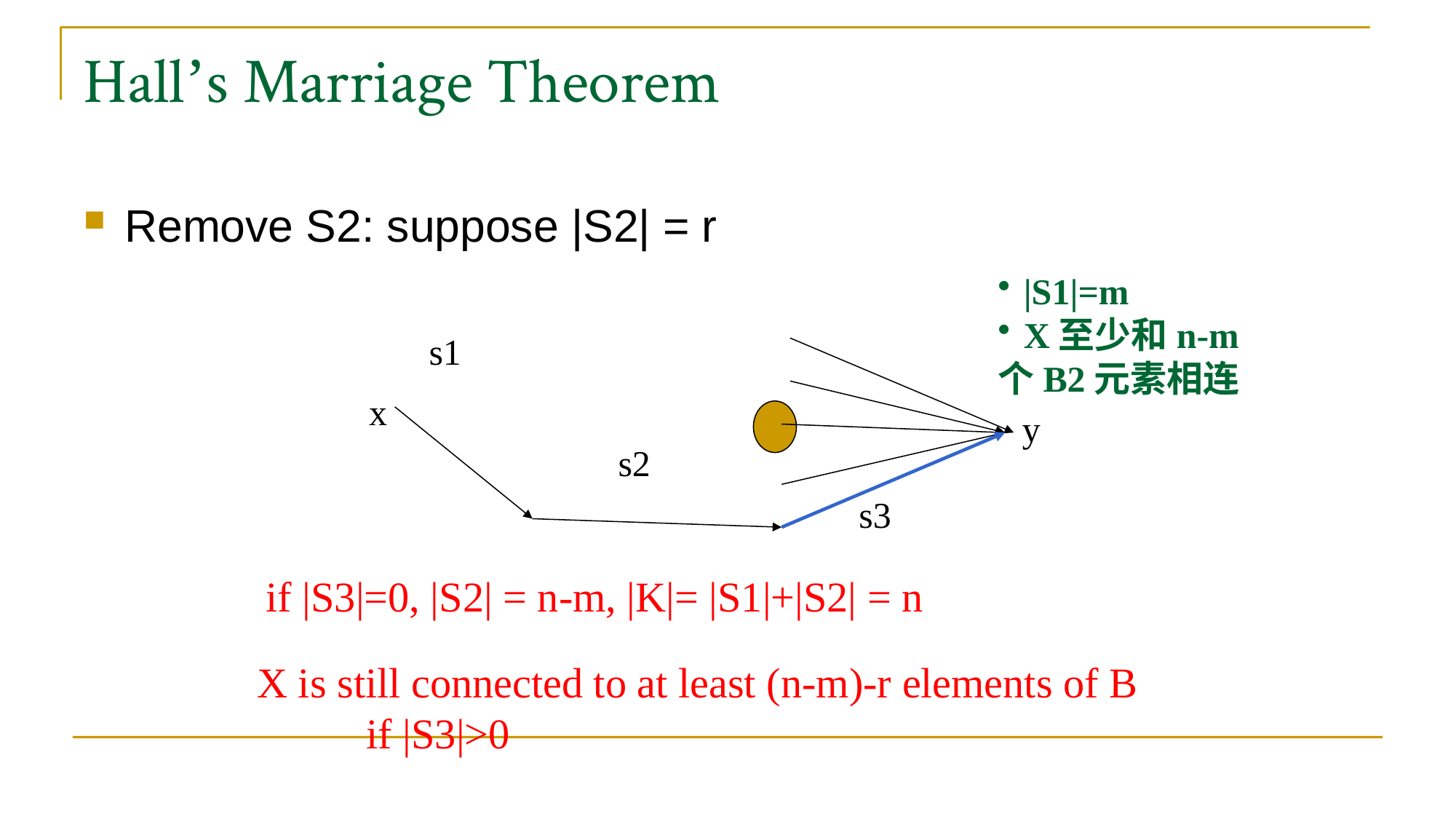

# Hall’s Marriage Theorem
Remove S2: suppose |S2| = r
|S1|=m
X至少和n-m
个B2元素相连

s1

x
y

s2
s3

if |S3|=0, |S2| = n-m, |K|= |S1|+|S2| = n
X is still connected to at least (n-m)-r elements of B
	if |S3|>0